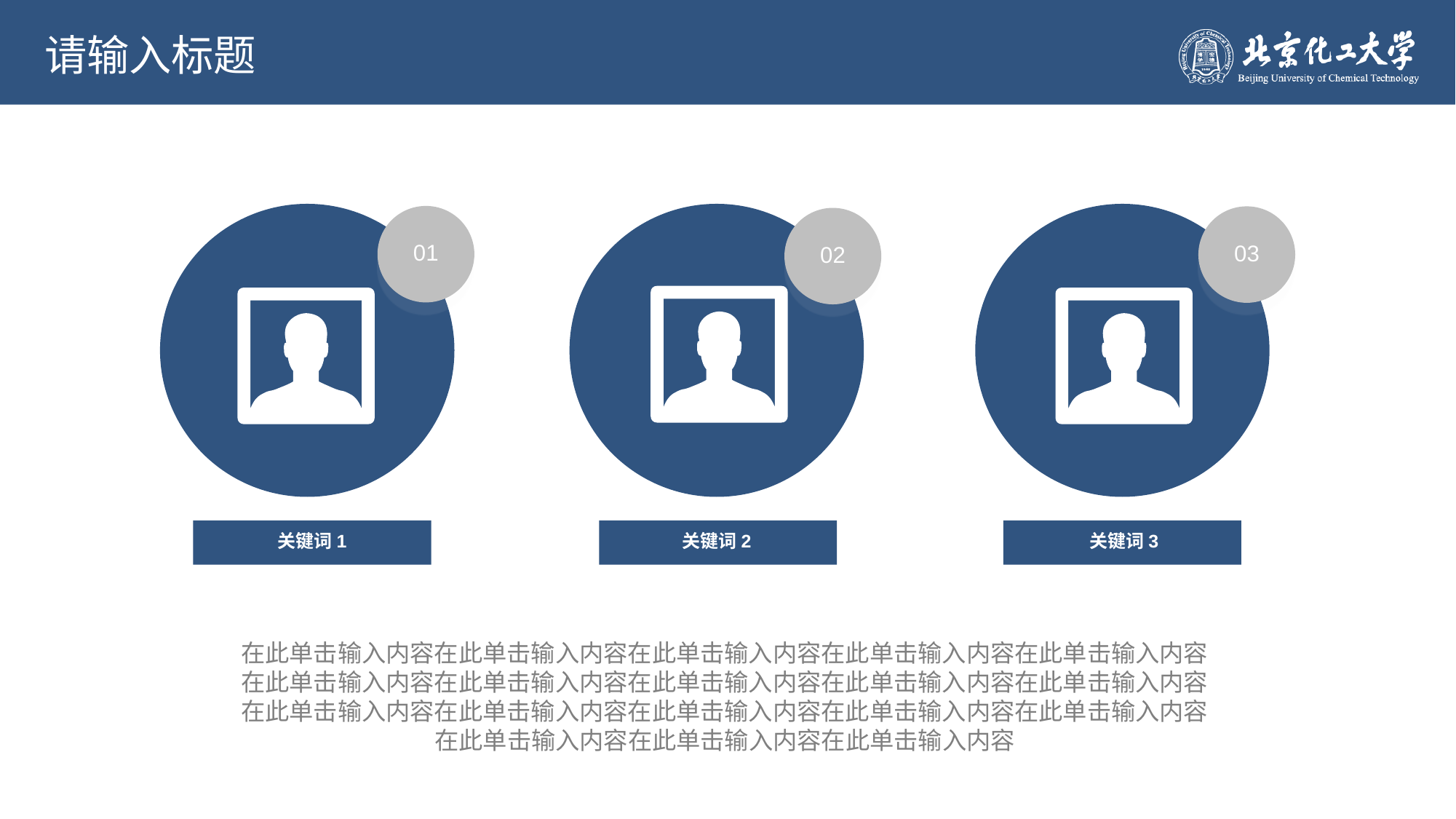

请输入标题

01
03
02

关键词1
关键词2
关键词3
在此单击输入内容在此单击输入内容在此单击输入内容在此单击输入内容在此单击输入内容在此单击输入内容在此单击输入内容在此单击输入内容在此单击输入内容在此单击输入内容在此单击输入内容在此单击输入内容在此单击输入内容在此单击输入内容在此单击输入内容在此单击输入内容在此单击输入内容在此单击输入内容